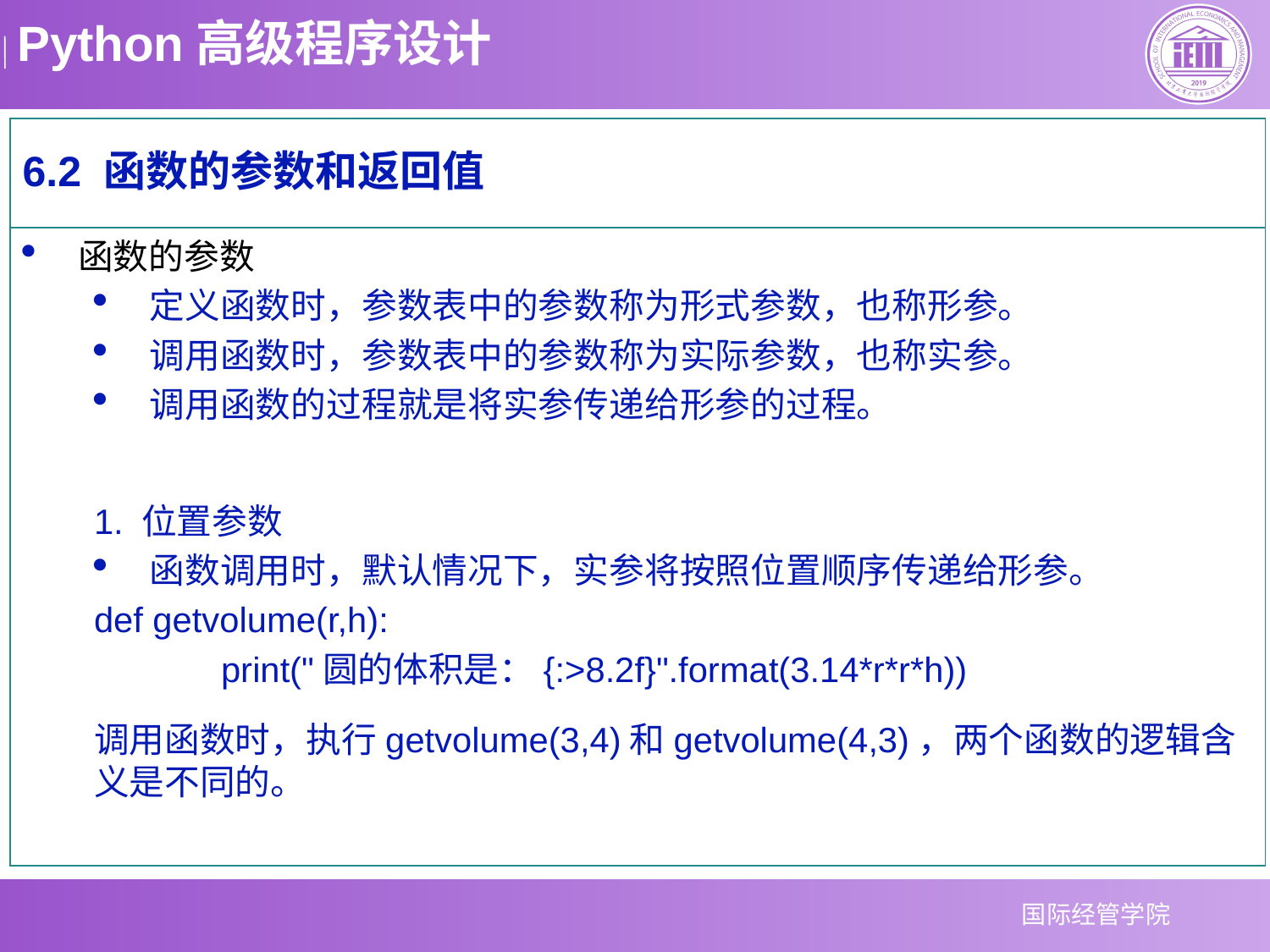

6.2 函数的参数和返回值
函数的参数
定义函数时，参数表中的参数称为形式参数，也称形参。
调用函数时，参数表中的参数称为实际参数，也称实参。
调用函数的过程就是将实参传递给形参的过程。

1. 位置参数
函数调用时，默认情况下，实参将按照位置顺序传递给形参。
def getvolume(r,h):
	print("圆的体积是：{:>8.2f}".format(3.14*r*r*h))
调用函数时，执行getvolume(3,4)和getvolume(4,3)，两个函数的逻辑含义是不同的。